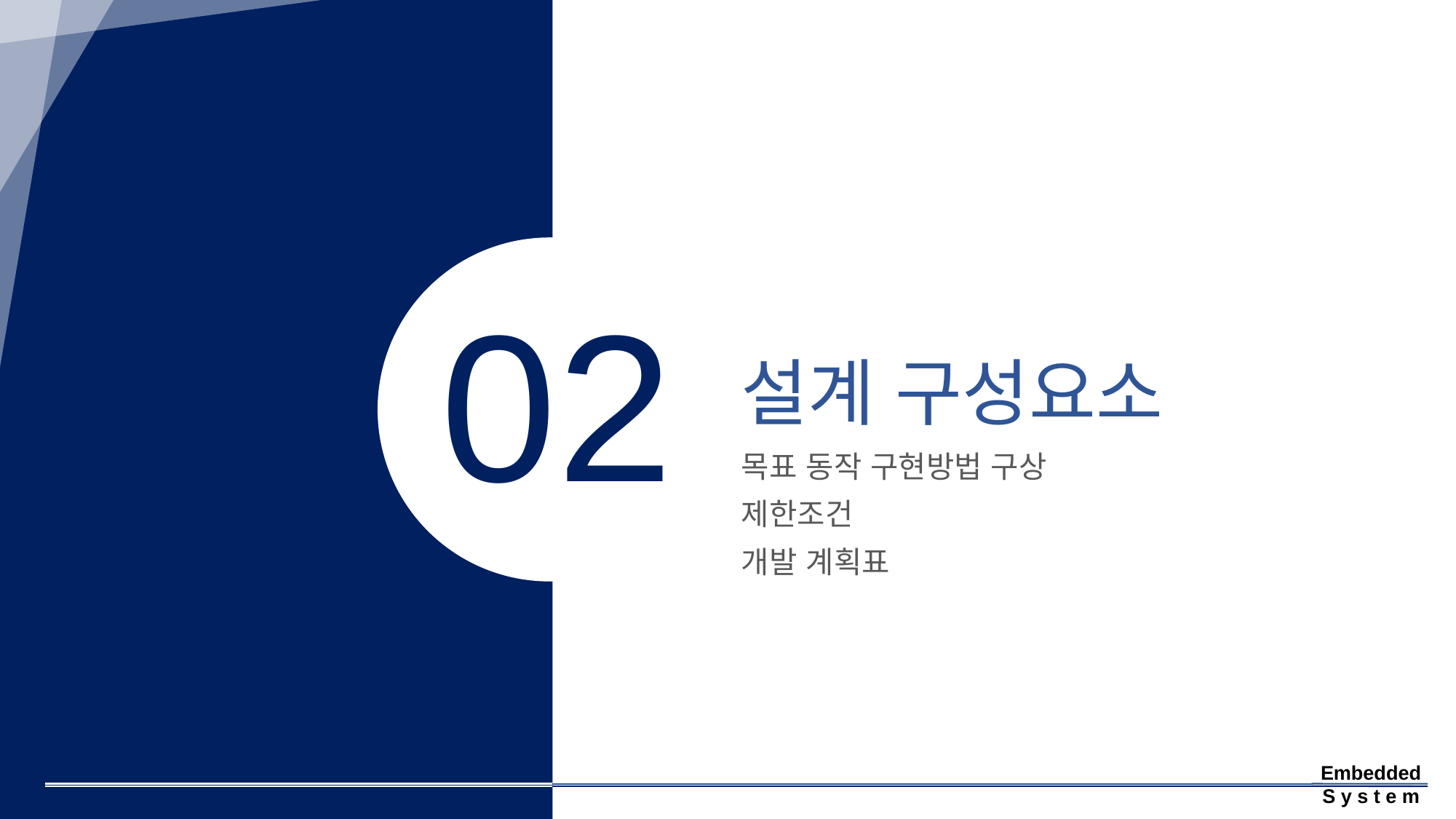

# 설계 구성요소
02
목표 동작 구현방법 구상
제한조건
개발 계획표